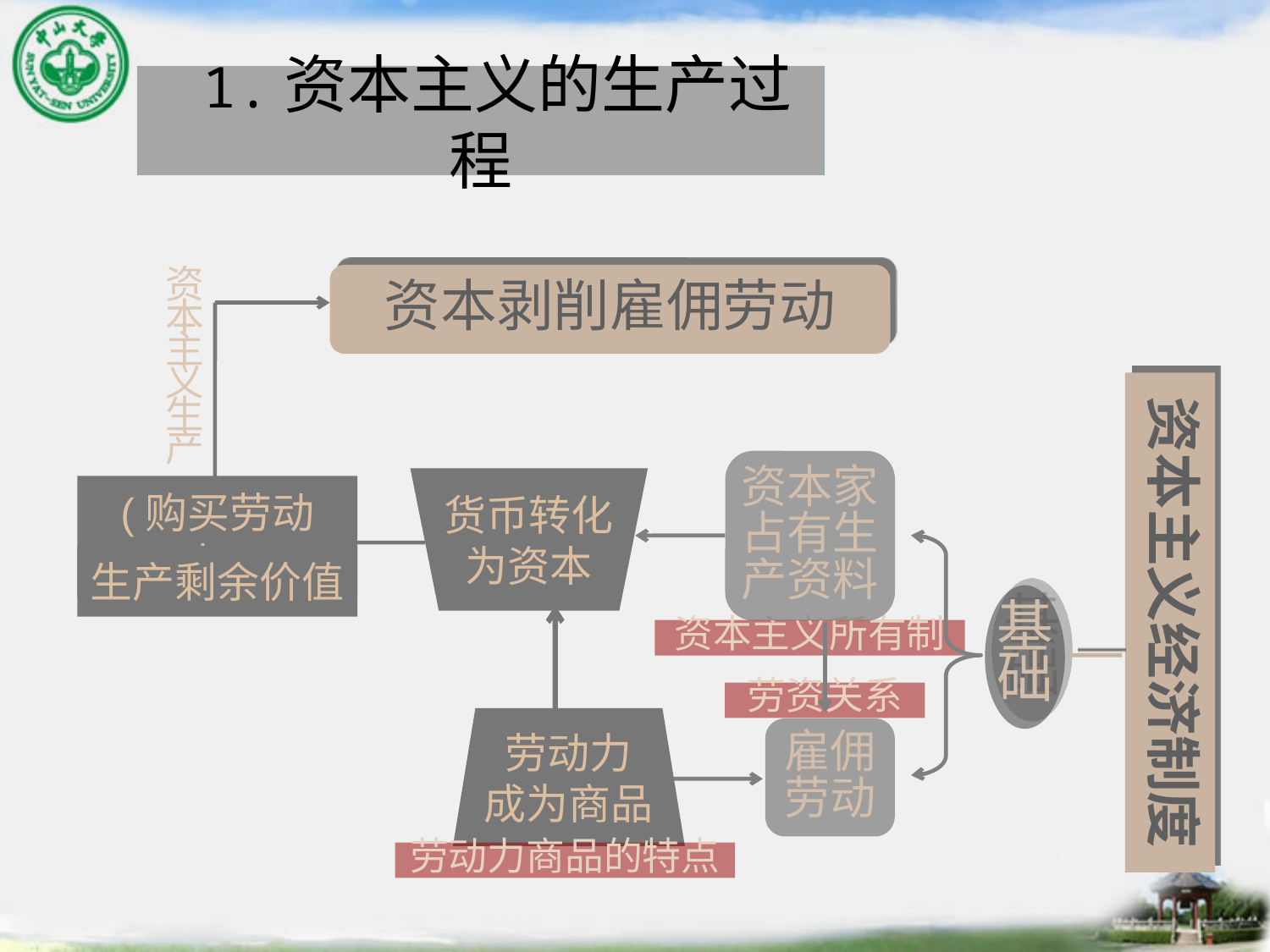

# 1.资本主义的生产过程
资本主义生产
资本剥削雇佣劳动

资本主义经济制度
资本家
占有生
产资料
货币转化
为资本
(购买劳动力)

生产剩余价值
基础

资本主义所有制

劳资关系
劳动力
成为商品
雇佣
劳动

劳动力商品的特点